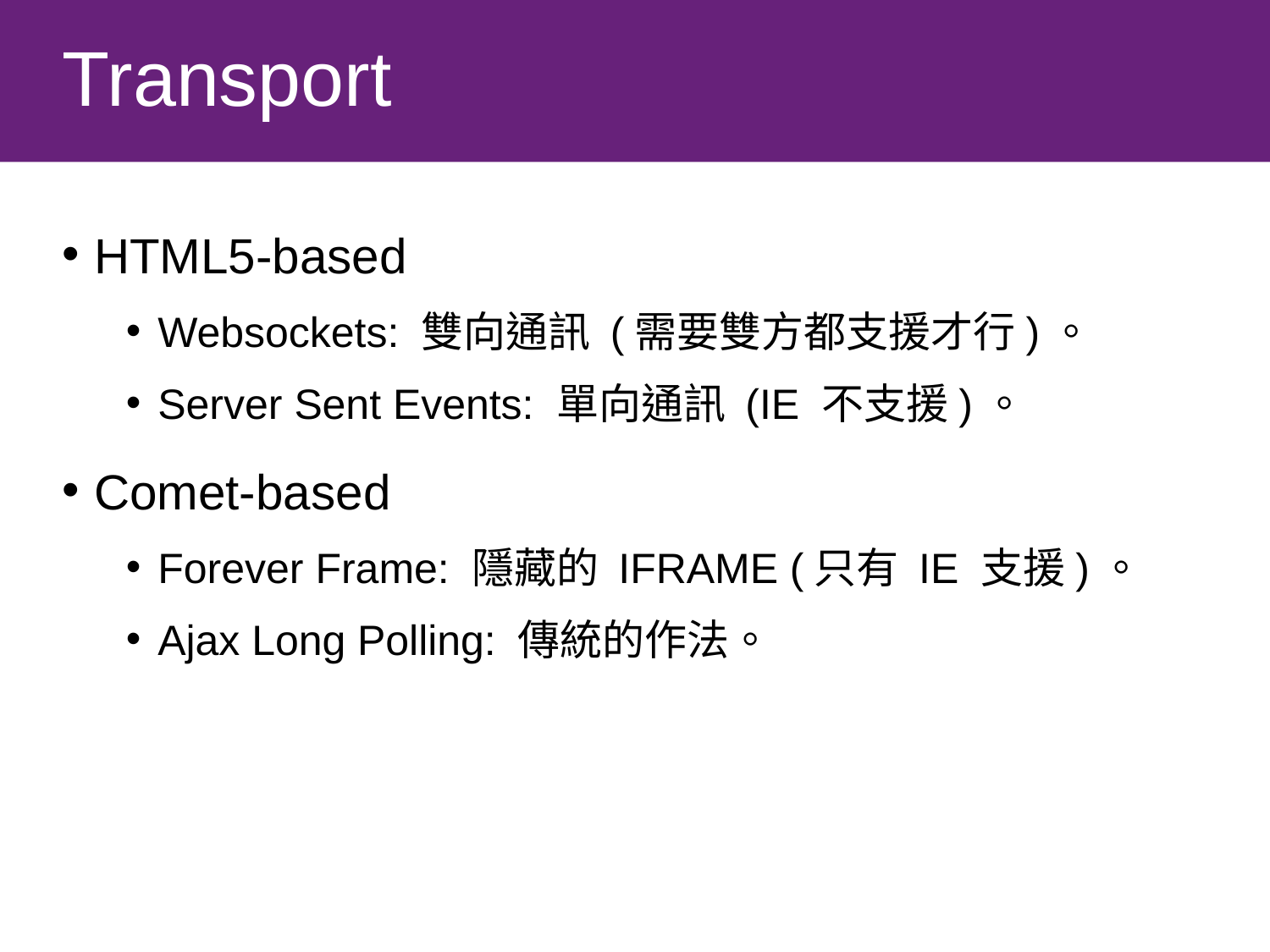

# Transport
HTML5-based
Websockets: 雙向通訊 (需要雙方都支援才行)。
Server Sent Events: 單向通訊 (IE 不支援)。
Comet-based
Forever Frame: 隱藏的 IFRAME (只有 IE 支援)。
Ajax Long Polling: 傳統的作法。